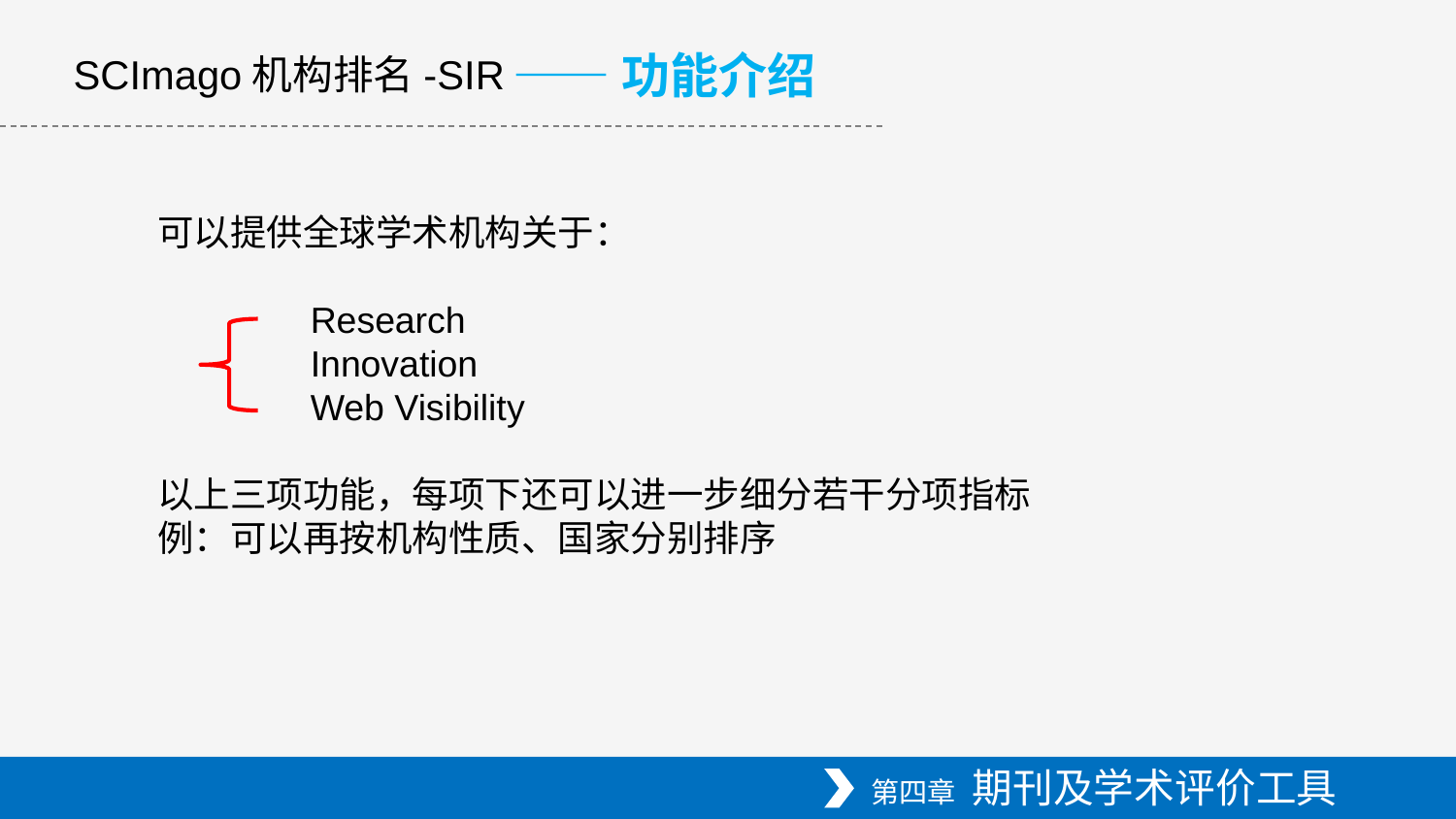

——功能介绍
SCImago机构排名-SIR
可以提供全球学术机构关于：

               Research
               Innovation
               Web Visibility

以上三项功能，每项下还可以进一步细分若干分项指标
例：可以再按机构性质、国家分别排序